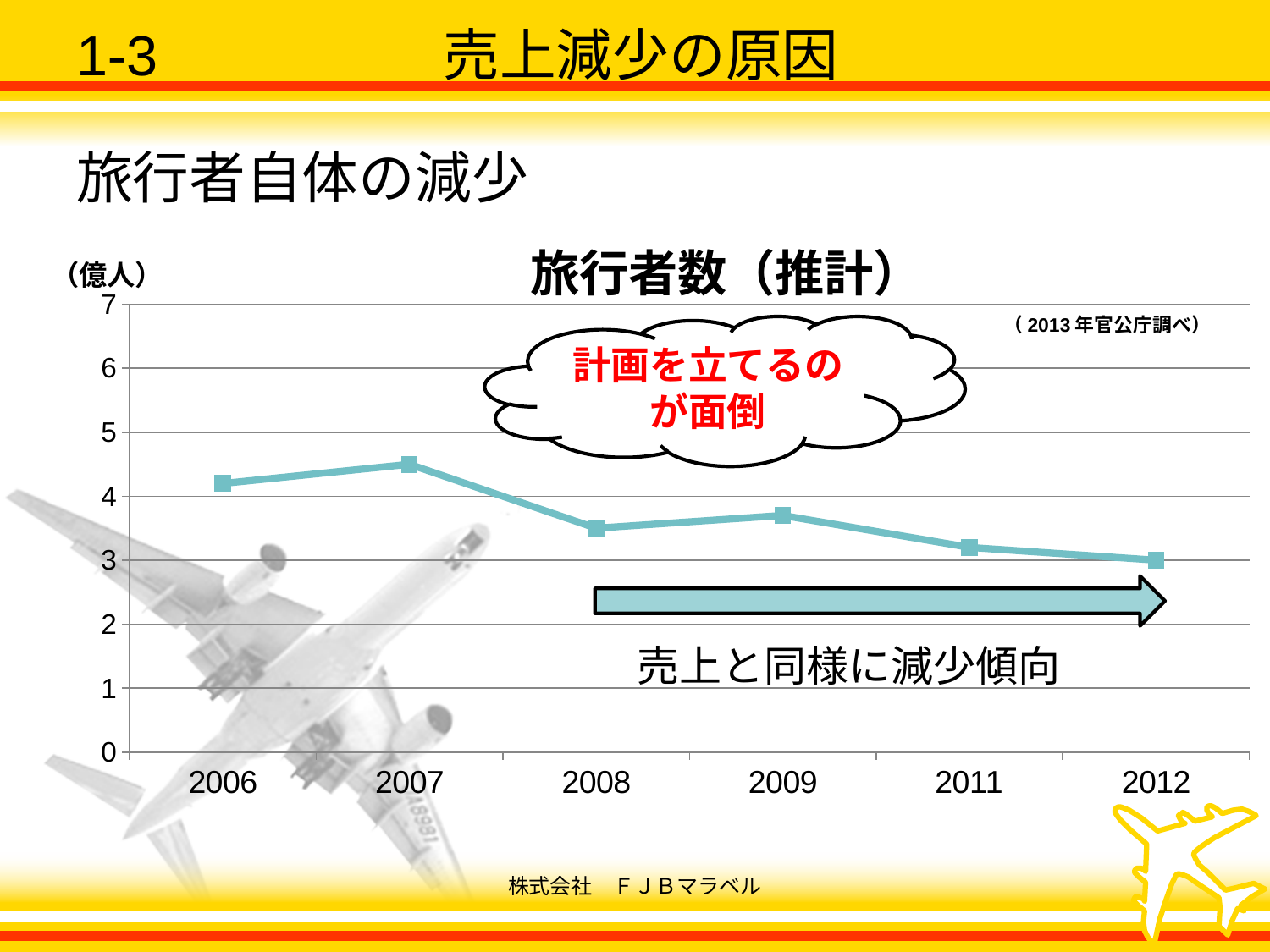

# 1-3		　　売上減少の原因
旅行者自体の減少

### Chart: 旅行者数（推計）

| Category | 系列 1 |
|---|---|
| 2006 | 4.2 |
| 2007 | 4.5 |
| 2008 | 3.5 |
| 2009 | 3.7 |
| 2011 | 3.2 |
| 2012 | 3.0 |
（2013年官公庁調べ）
計画を立てるのが面倒

売上と同様に減少傾向
株式会社　ＦＪＢマラベル